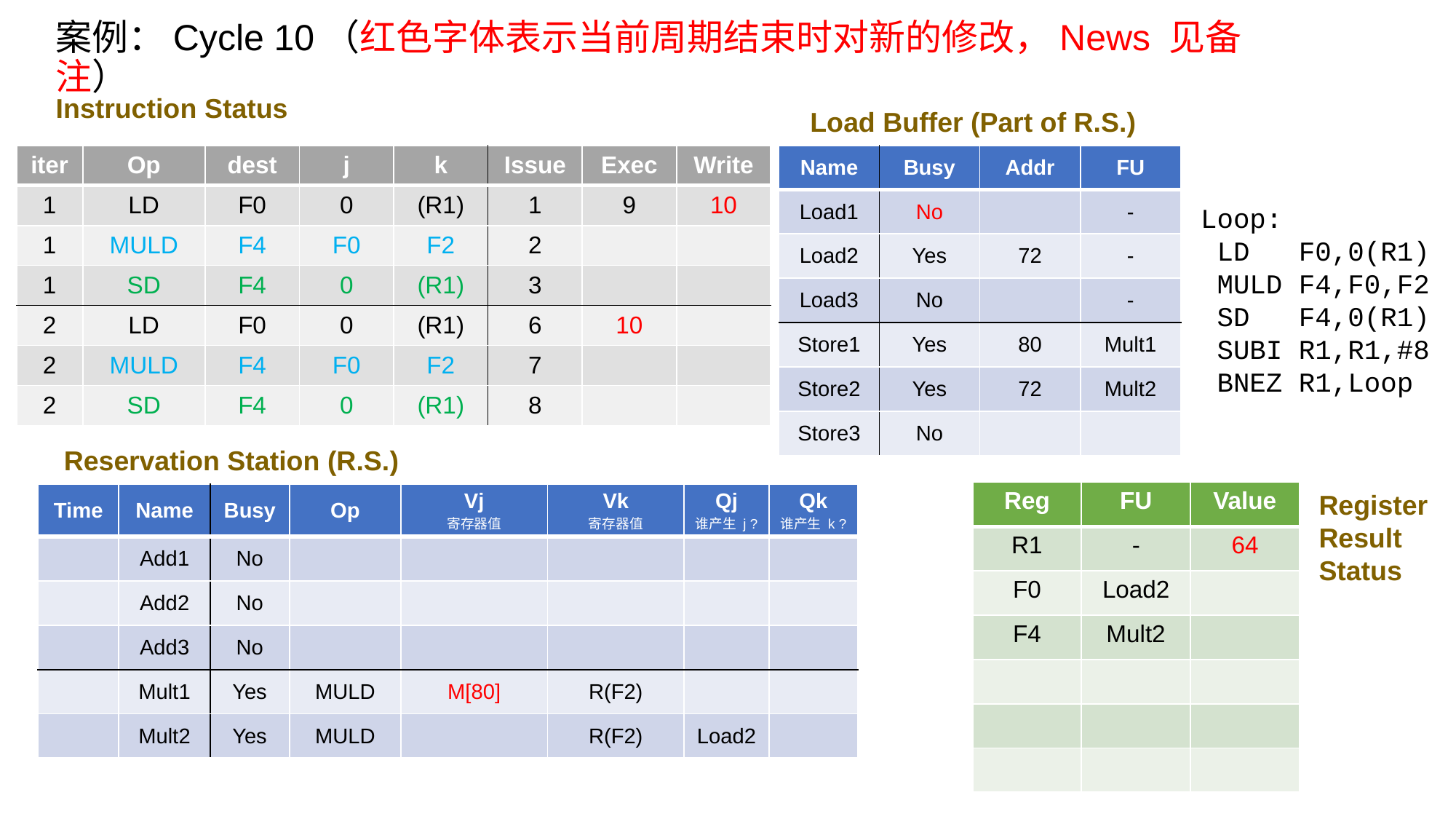

# 案例：Cycle 10（红色字体表示当前周期结束时对新的修改，News 见备注）
Instruction Status
Load Buffer (Part of R.S.)
| iter | Op | dest | j | k | Issue | Exec | Write |
| --- | --- | --- | --- | --- | --- | --- | --- |
| 1 | LD | F0 | 0 | (R1) | 1 | 9 | 10 |
| 1 | MULD | F4 | F0 | F2 | 2 |  |  |
| 1 | SD | F4 | 0 | (R1) | 3 |  |  |
| 2 | LD | F0 | 0 | (R1) | 6 | 10 |  |
| 2 | MULD | F4 | F0 | F2 | 7 |  |  |
| 2 | SD | F4 | 0 | (R1) | 8 |  |  |
| Name | Busy | Addr | FU |
| --- | --- | --- | --- |
| Load1 | No |  | - |
| Load2 | Yes | 72 | - |
| Load3 | No |  | - |
| Store1 | Yes | 80 | Mult1 |
| Store2 | Yes | 72 | Mult2 |
| Store3 | No |  |  |
Loop:
 LD   F0,0(R1)
 MULD F4,F0,F2
 SD   F4,0(R1)
 SUBI R1,R1,#8
 BNEZ R1,Loop
Reservation Station (R.S.)
| Reg | FU | Value |
| --- | --- | --- |
| R1 | - | 64 |
| F0 | Load2 |  |
| F4 | Mult2 |  |
|  |  |  |
|  |  |  |
|  |  |  |
Register
Result
Status
| Time | Name | Busy | Op | Vj 寄存器值 | Vk 寄存器值 | Qj 谁产生 j ? | Qk 谁产生 k ? |
| --- | --- | --- | --- | --- | --- | --- | --- |
|  | Add1 | No |  |  |  |  |  |
|  | Add2 | No |  |  |  |  |  |
|  | Add3 | No |  |  |  |  |  |
|  | Mult1 | Yes | MULD | M[80] | R(F2) |  |  |
|  | Mult2 | Yes | MULD |  | R(F2) | Load2 |  |